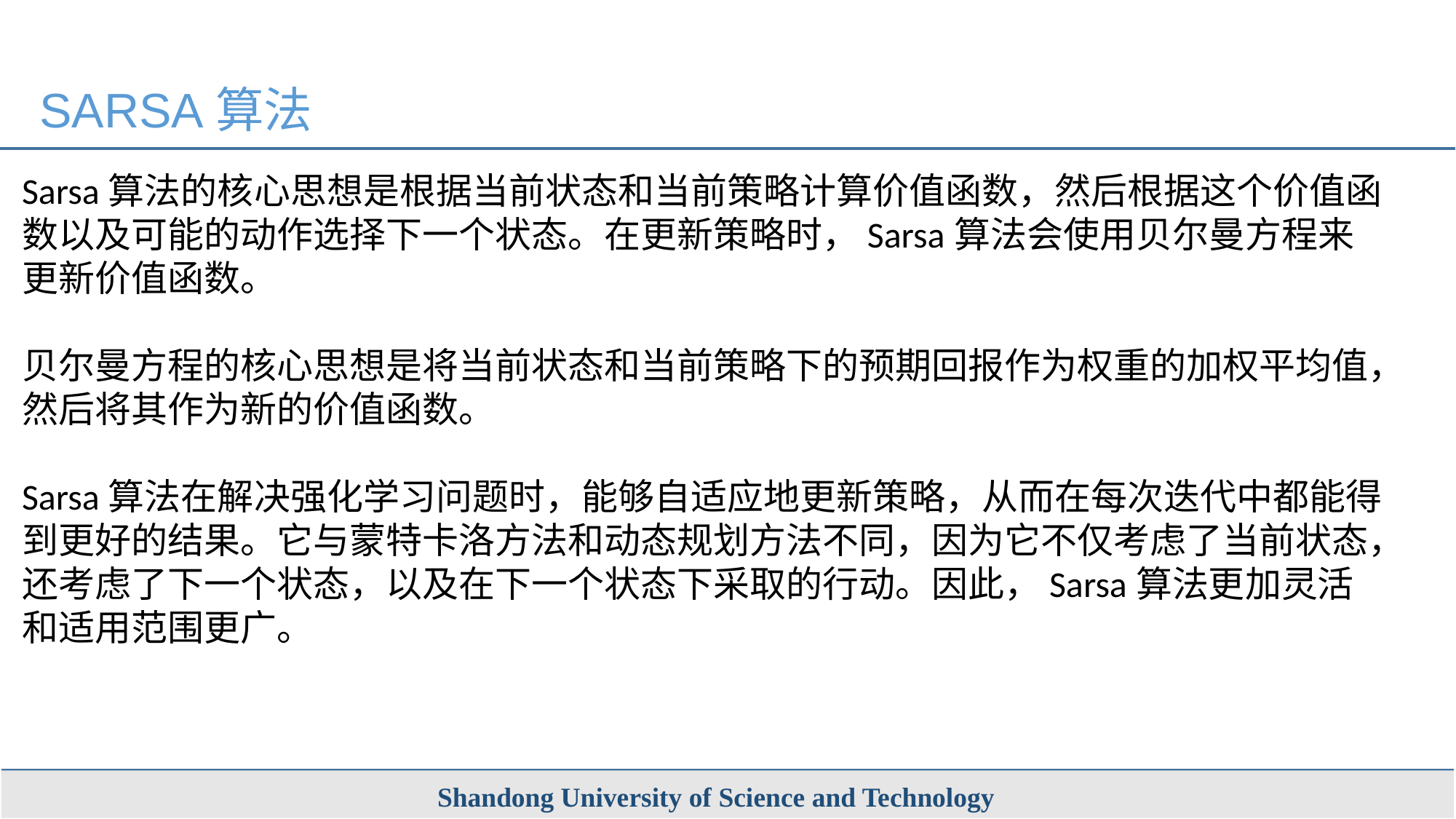

SARSA算法
Sarsa算法的核心思想是根据当前状态和当前策略计算价值函数，然后根据这个价值函数以及可能的动作选择下一个状态。在更新策略时，Sarsa算法会使用贝尔曼方程来更新价值函数。

贝尔曼方程的核心思想是将当前状态和当前策略下的预期回报作为权重的加权平均值，然后将其作为新的价值函数。

Sarsa算法在解决强化学习问题时，能够自适应地更新策略，从而在每次迭代中都能得到更好的结果。它与蒙特卡洛方法和动态规划方法不同，因为它不仅考虑了当前状态，还考虑了下一个状态，以及在下一个状态下采取的行动。因此，Sarsa算法更加灵活和适用范围更广。

Shandong University of Science and Technology